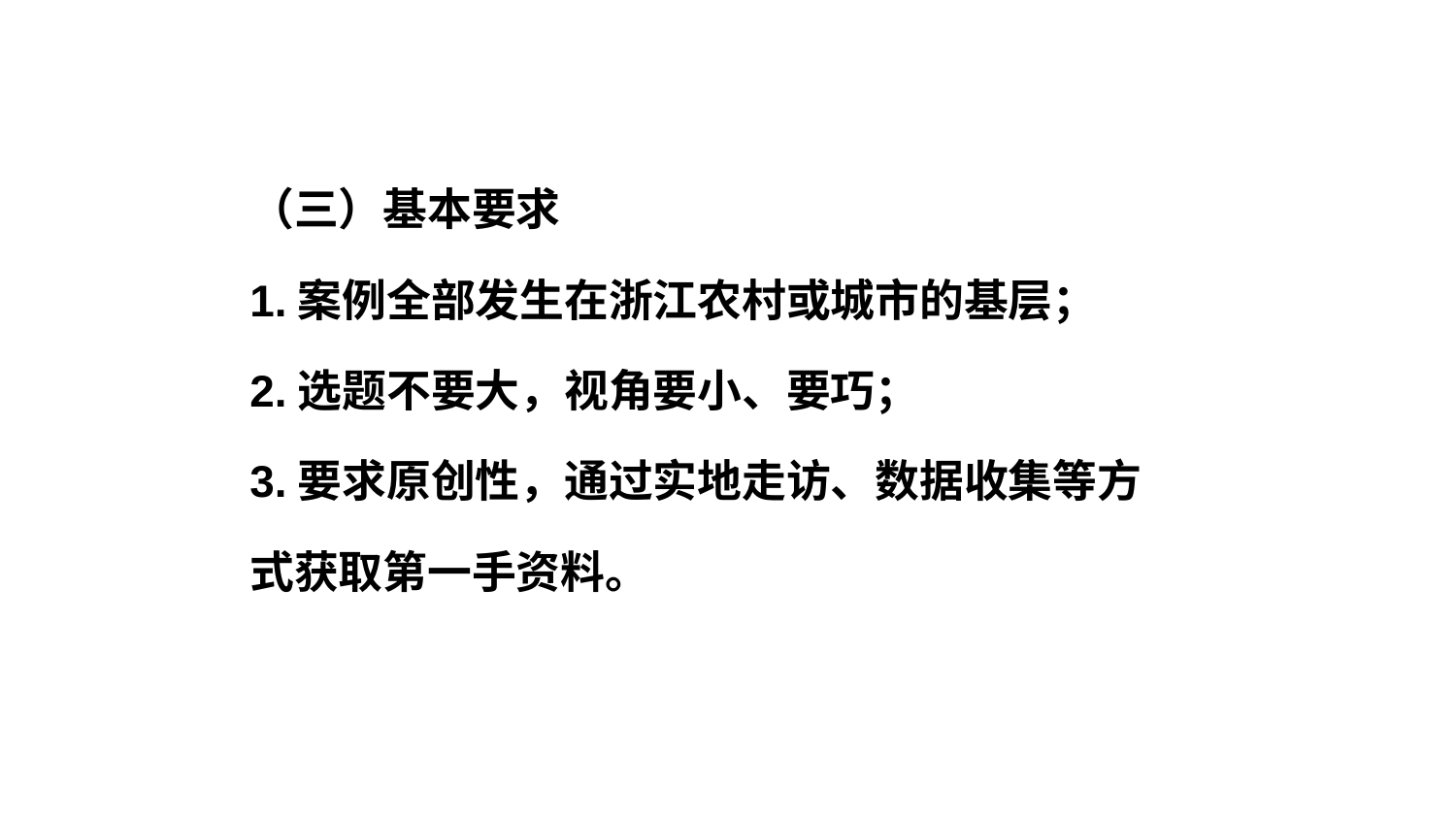

（三）基本要求
1.案例全部发生在浙江农村或城市的基层；
2.选题不要大，视角要小、要巧；
3.要求原创性，通过实地走访、数据收集等方式获取第一手资料。